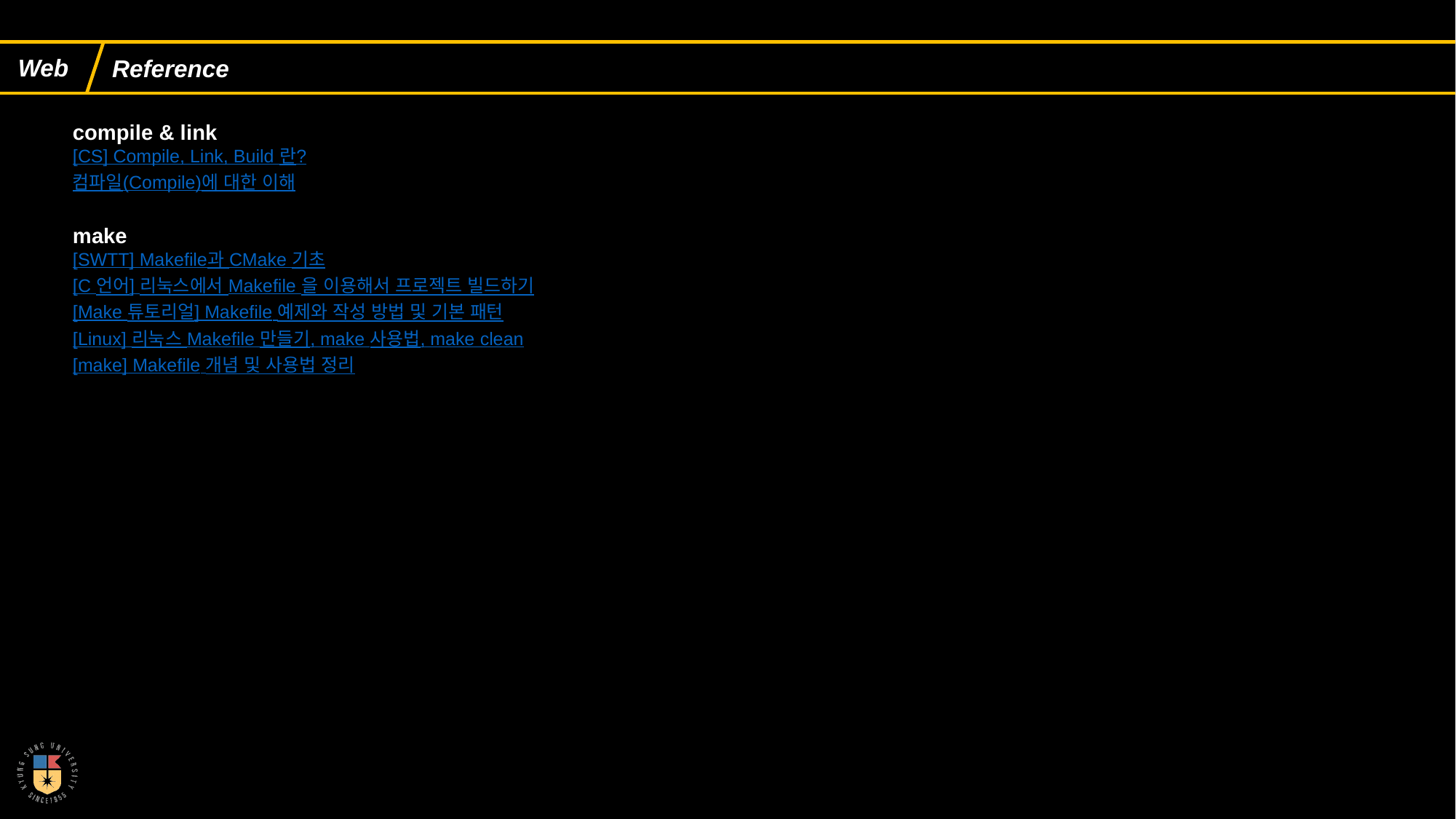

Reference
compile & link
[CS] Compile, Link, Build 란?
컴파일(Compile)에 대한 이해

make
[SWTT] Makefile과 CMake 기초
[C 언어] 리눅스에서 Makefile 을 이용해서 프로젝트 빌드하기
[Make 튜토리얼] Makefile 예제와 작성 방법 및 기본 패턴
[Linux] 리눅스 Makefile 만들기, make 사용법, make clean
[make] Makefile 개념 및 사용법 정리